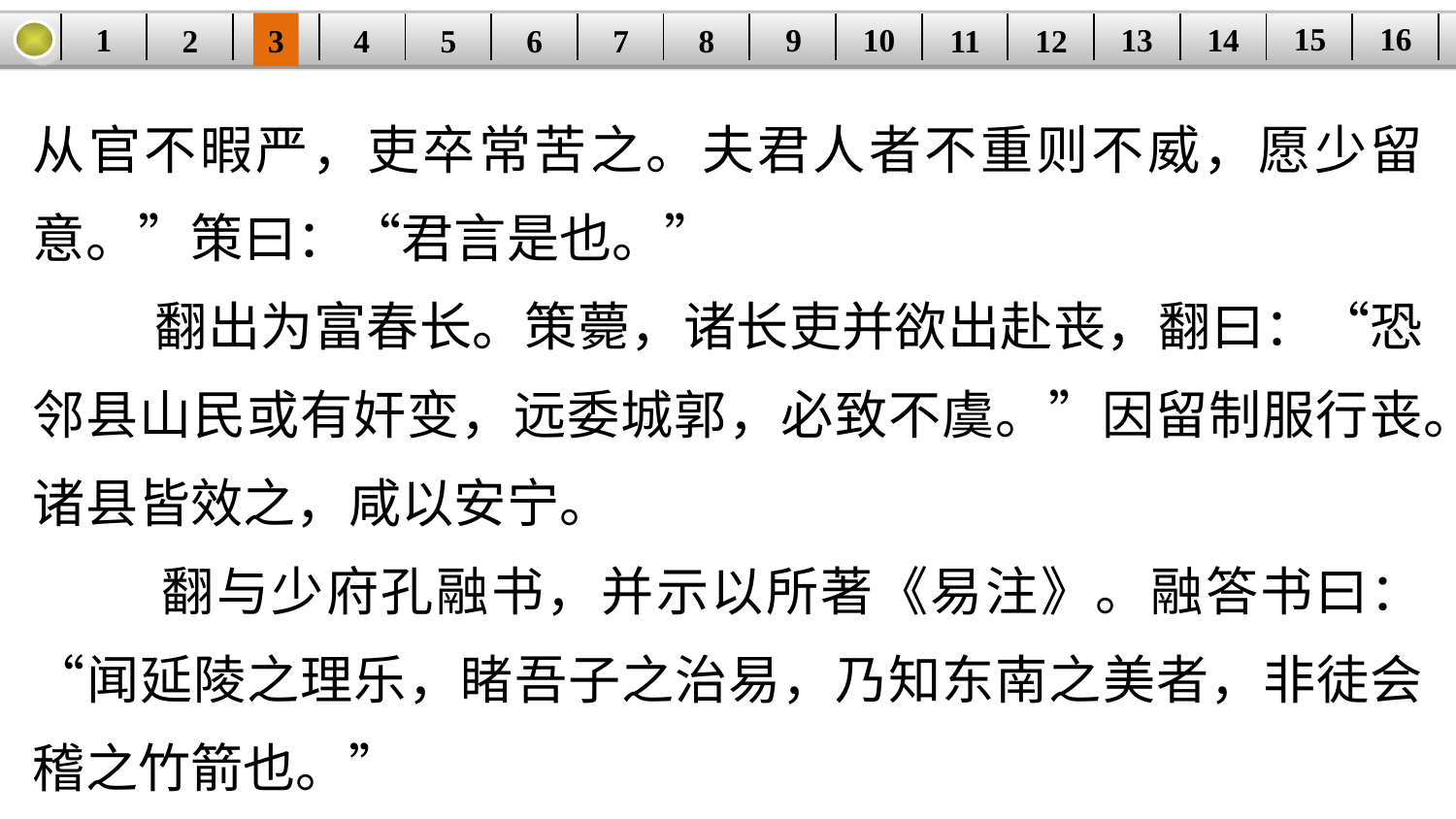

16

15
14
9
10
1
13
3
4
5
6
8
11
2
12
|  |  |  |  |  |  |  |  |  |  |  |  |  |  |  |  |
| --- | --- | --- | --- | --- | --- | --- | --- | --- | --- | --- | --- | --- | --- | --- | --- |
7

从官不暇严，吏卒常苦之。夫君人者不重则不威，愿少留意。”策曰：“君言是也。”
         翻出为富春长。策薨，诸长吏并欲出赴丧，翻曰：“恐邻县山民或有奸变，远委城郭，必致不虞。”因留制服行丧。诸县皆效之，咸以安宁。
        翻与少府孔融书，并示以所著《易注》。融答书曰：“闻延陵之理乐，睹吾子之治易，乃知东南之美者，非徒会稽之竹箭也。”